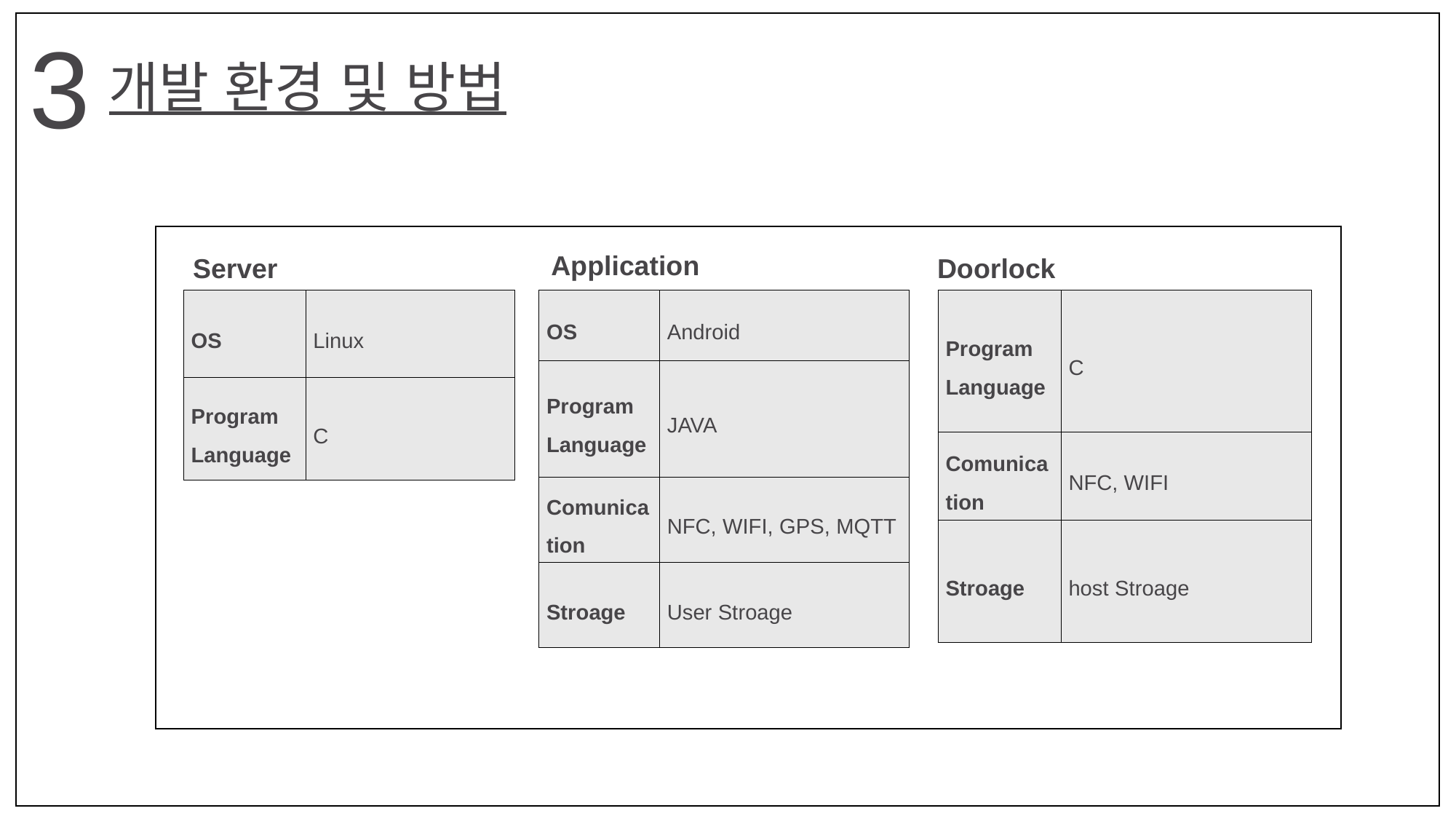

3
개발 환경 및 방법

Application
Server
Doorlock
| Program Language | C |
| --- | --- |
| Comunication | NFC, WIFI |
| Stroage | host Stroage |
| OS | Linux |
| --- | --- |
| Program Language | C |
| OS | Android |
| --- | --- |
| Program Language | JAVA |
| Comunication | NFC, WIFI, GPS, MQTT |
| Stroage | User Stroage |